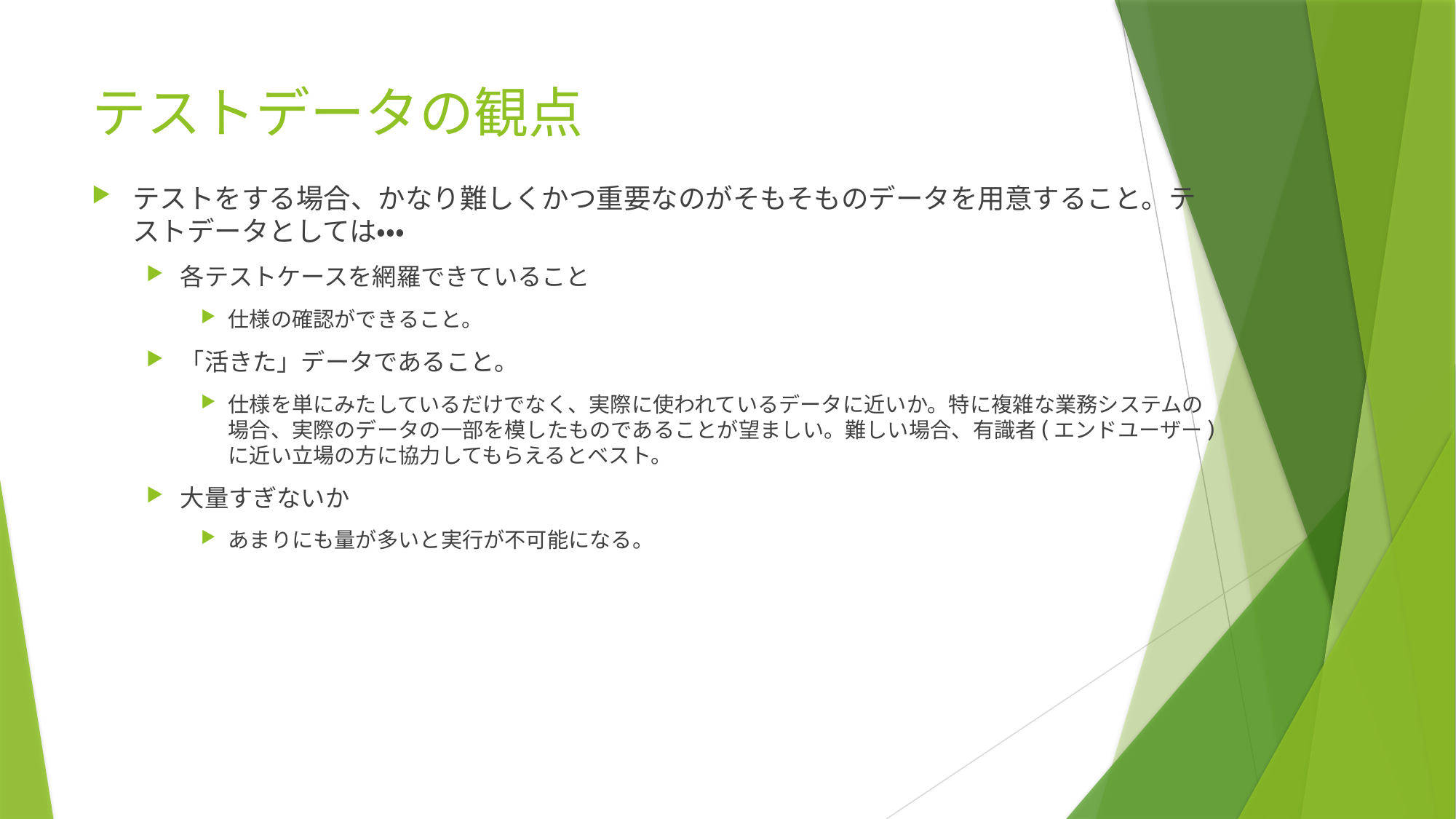

# テストデータの観点
テストをする場合、かなり難しくかつ重要なのがそもそものデータを用意すること。テストデータとしては・・・
各テストケースを網羅できていること
仕様の確認ができること。
「活きた」データであること。
仕様を単にみたしているだけでなく、実際に使われているデータに近いか。特に複雑な業務システムの場合、実際のデータの一部を模したものであることが望ましい。難しい場合、有識者(エンドユーザー)に近い立場の方に協力してもらえるとベスト。
大量すぎないか
あまりにも量が多いと実行が不可能になる。